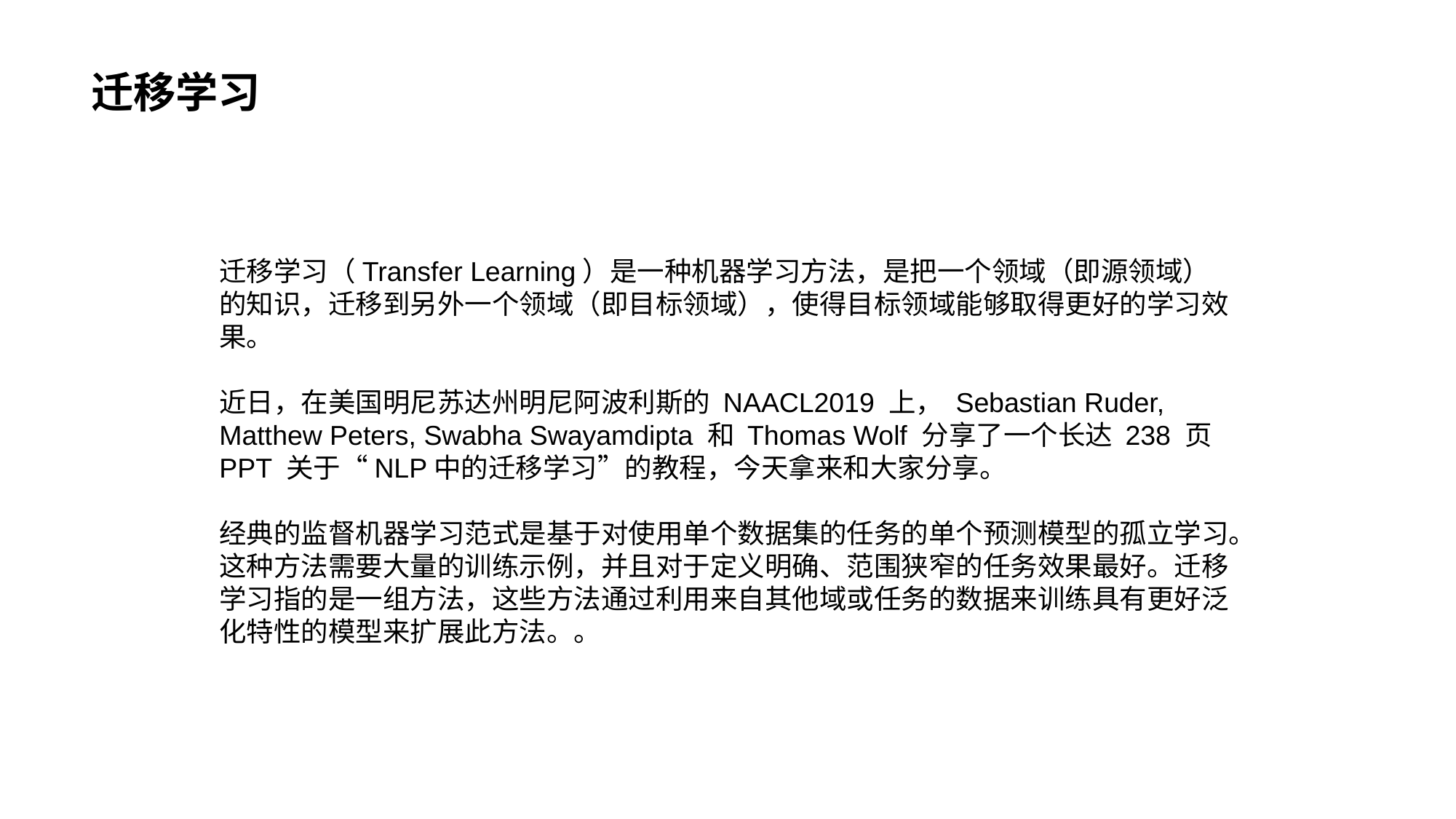

# 迁移学习
迁移学习（Transfer Learning）是一种机器学习方法，是把一个领域（即源领域）的知识，迁移到另外一个领域（即目标领域），使得目标领域能够取得更好的学习效果。

近日，在美国明尼苏达州明尼阿波利斯的 NAACL2019 上， Sebastian Ruder, Matthew Peters, Swabha Swayamdipta 和 Thomas Wolf 分享了一个长达 238 页 PPT 关于“NLP中的迁移学习”的教程，今天拿来和大家分享。

经典的监督机器学习范式是基于对使用单个数据集的任务的单个预测模型的孤立学习。这种方法需要大量的训练示例，并且对于定义明确、范围狭窄的任务效果最好。迁移学习指的是一组方法，这些方法通过利用来自其他域或任务的数据来训练具有更好泛化特性的模型来扩展此方法。。